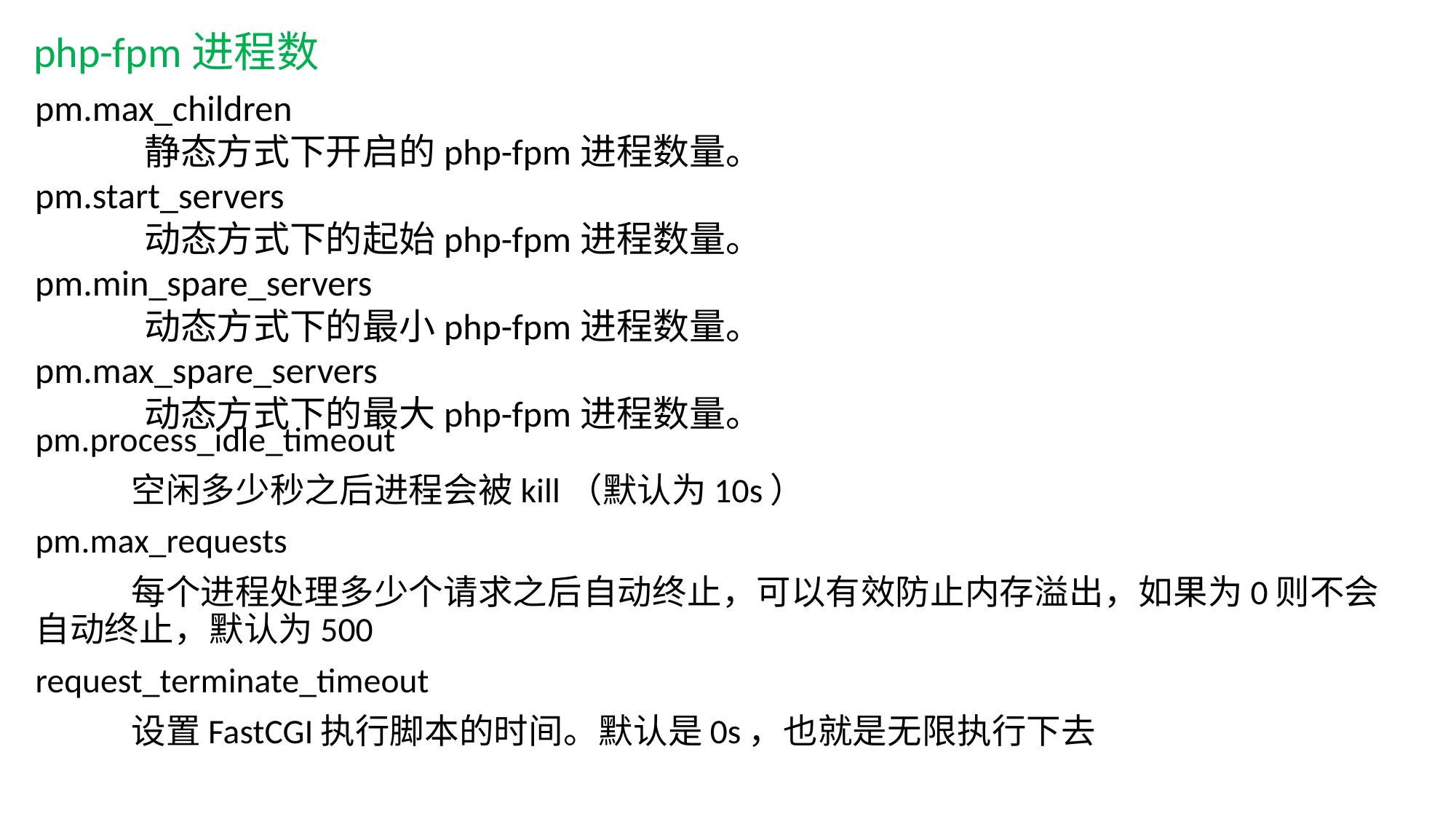

# php-fpm进程数
pm.max_children
	静态方式下开启的php-fpm进程数量。
pm.start_servers
	动态方式下的起始php-fpm进程数量。
pm.min_spare_servers
	动态方式下的最小php-fpm进程数量。
pm.max_spare_servers
	动态方式下的最大php-fpm进程数量。
pm.process_idle_timeout
	空闲多少秒之后进程会被kill（默认为10s）
pm.max_requests
	每个进程处理多少个请求之后自动终止，可以有效防止内存溢出，如果为0则不会自动终止，默认为500
request_terminate_timeout
	设置FastCGI执行脚本的时间。默认是0s，也就是无限执行下去